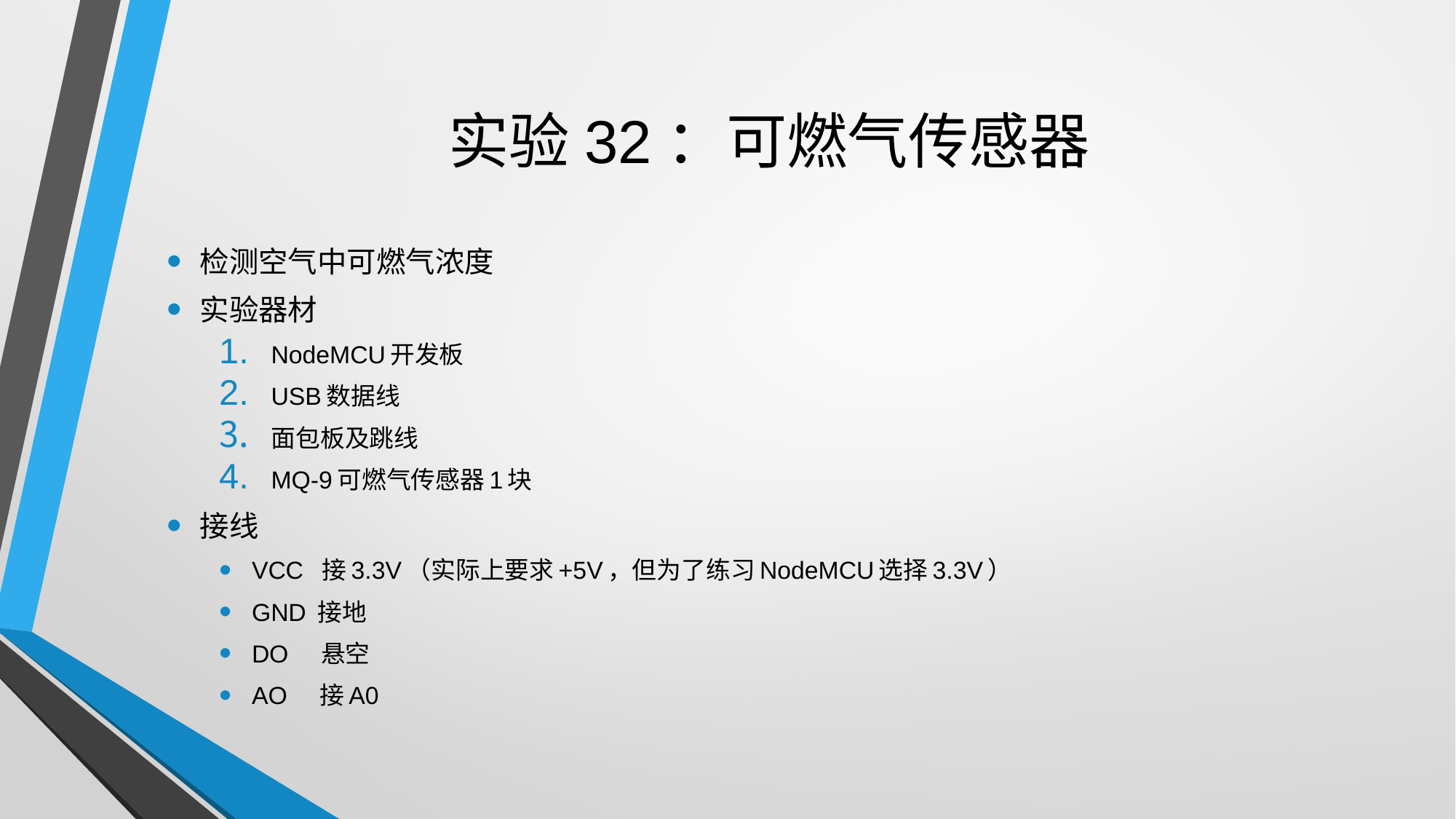

# 实验32：可燃气传感器
检测空气中可燃气浓度
实验器材
NodeMCU开发板
USB数据线
面包板及跳线
MQ-9可燃气传感器1块
接线
VCC  接3.3V（实际上要求+5V，但为了练习NodeMCU选择3.3V）
GND 接地
DO    悬空
AO    接A0